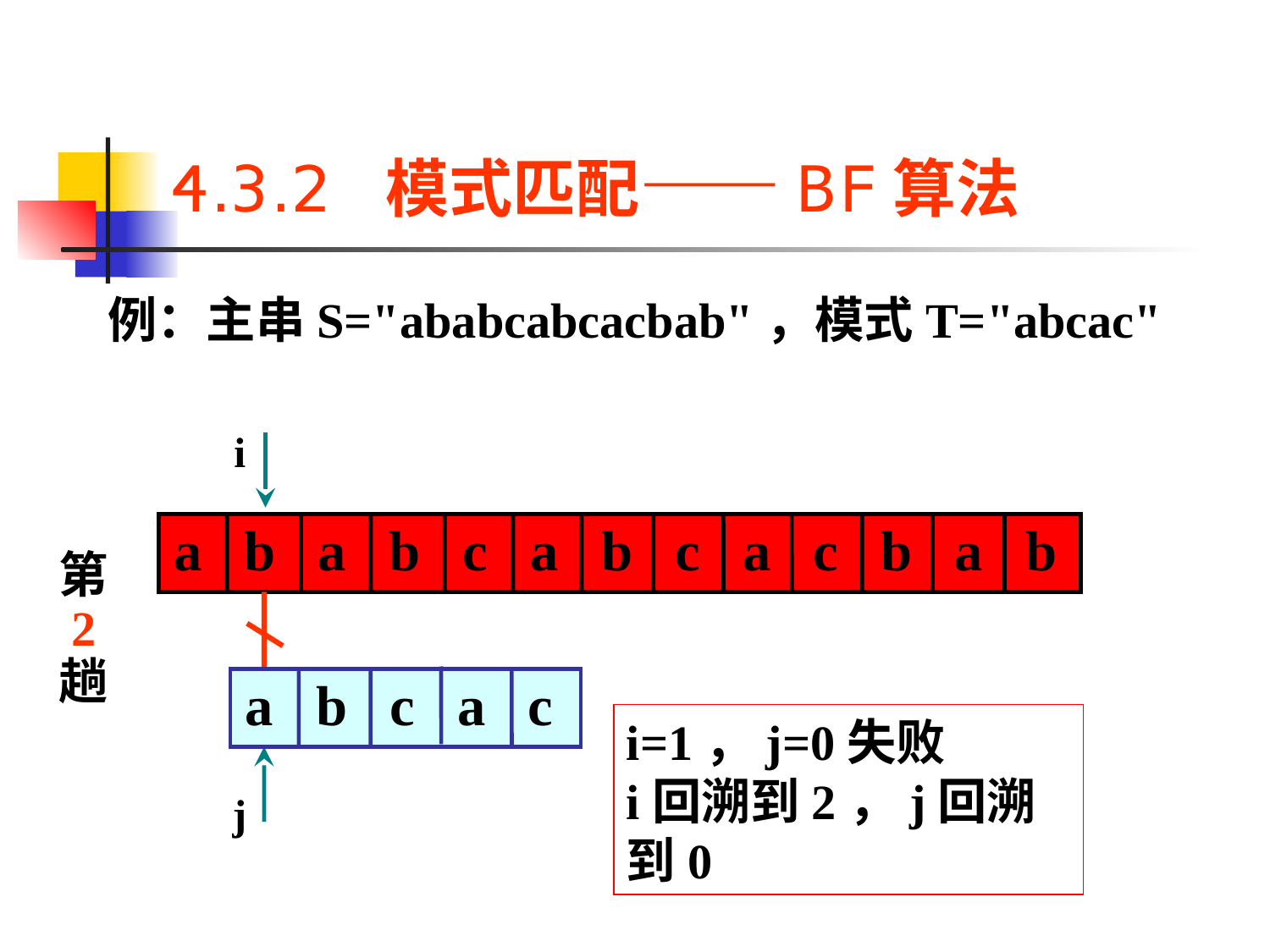

# 4.3.2  模式匹配——BF算法
例：主串S="ababcabcacbab"，模式T="abcac"
i

j
a   b   a   b   c   a   b   c   a   c   b   a   b

第
 2
趟

a   b   c   a   c

i=1，j=0失败
i回溯到2，j回溯到0